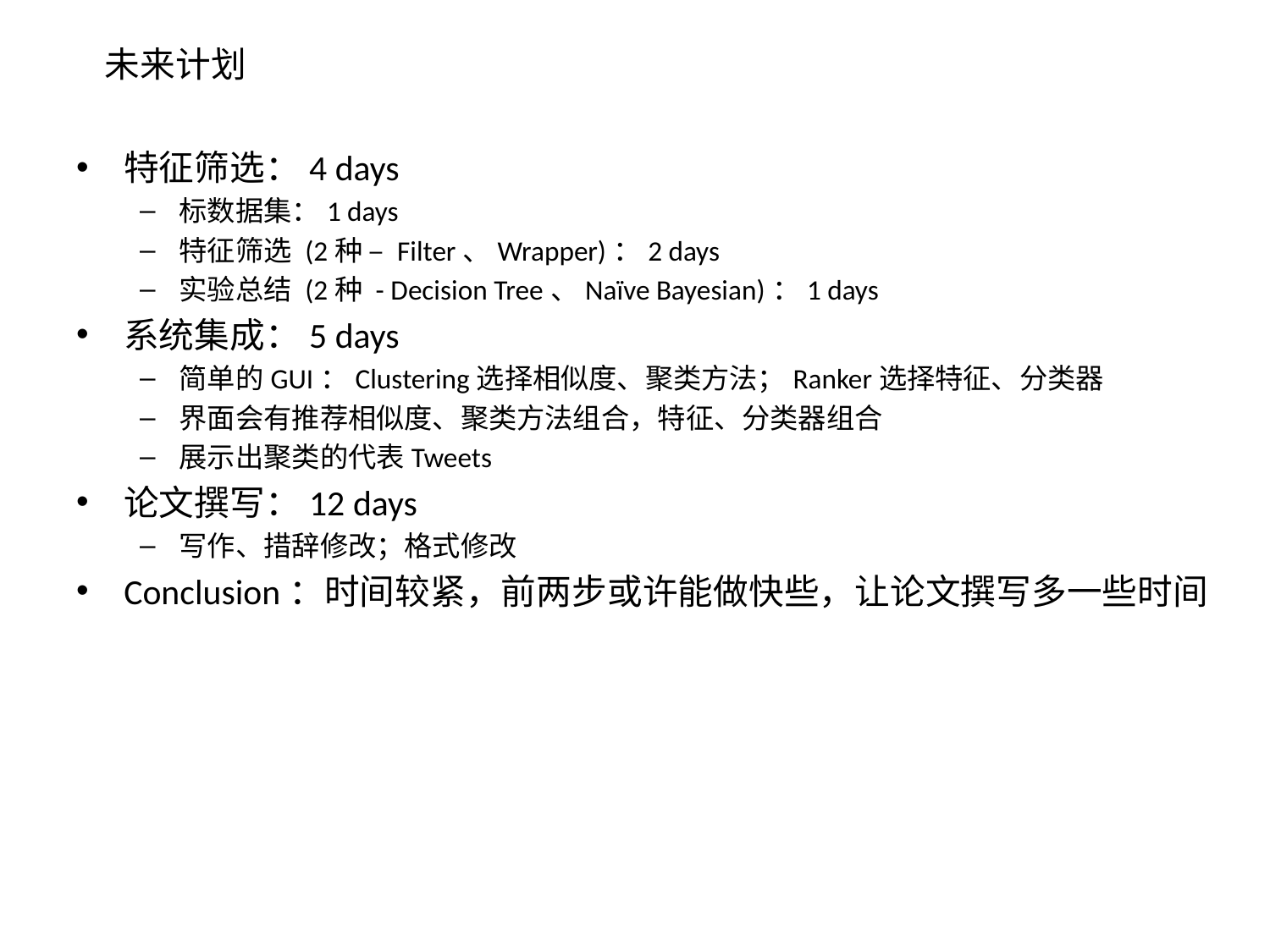

# 未来计划
特征筛选：4 days
标数据集：1 days
特征筛选 (2种 – Filter、Wrapper)：2 days
实验总结 (2种 - Decision Tree、Naïve Bayesian)：1 days
系统集成：5 days
简单的GUI：Clustering选择相似度、聚类方法；Ranker选择特征、分类器
界面会有推荐相似度、聚类方法组合，特征、分类器组合
展示出聚类的代表Tweets
论文撰写：12 days
写作、措辞修改；格式修改
Conclusion：时间较紧，前两步或许能做快些，让论文撰写多一些时间